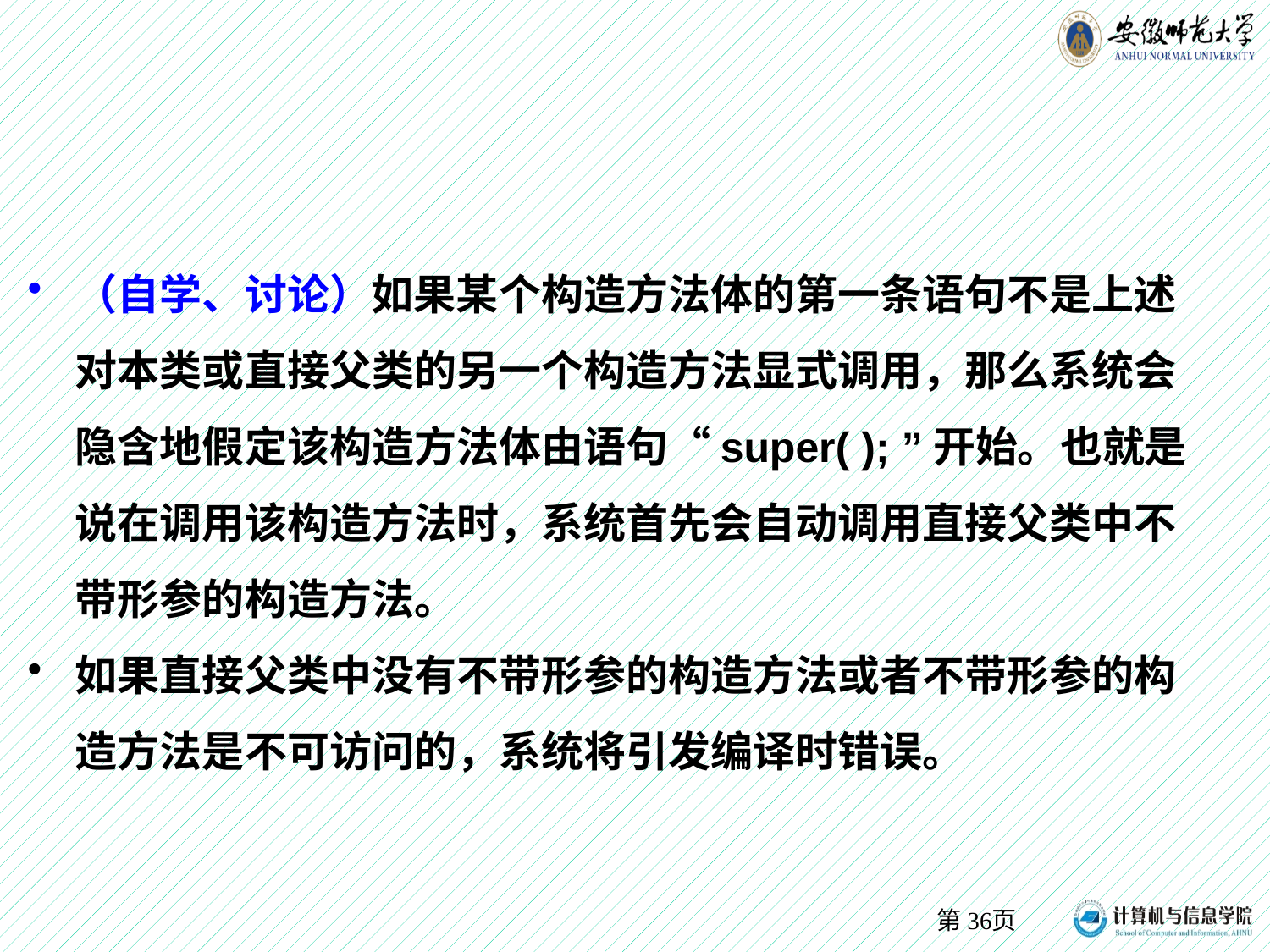

#
（自学、讨论）如果某个构造方法体的第一条语句不是上述对本类或直接父类的另一个构造方法显式调用，那么系统会隐含地假定该构造方法体由语句“super( ); ”开始。也就是说在调用该构造方法时，系统首先会自动调用直接父类中不带形参的构造方法。
如果直接父类中没有不带形参的构造方法或者不带形参的构造方法是不可访问的，系统将引发编译时错误。
第36页